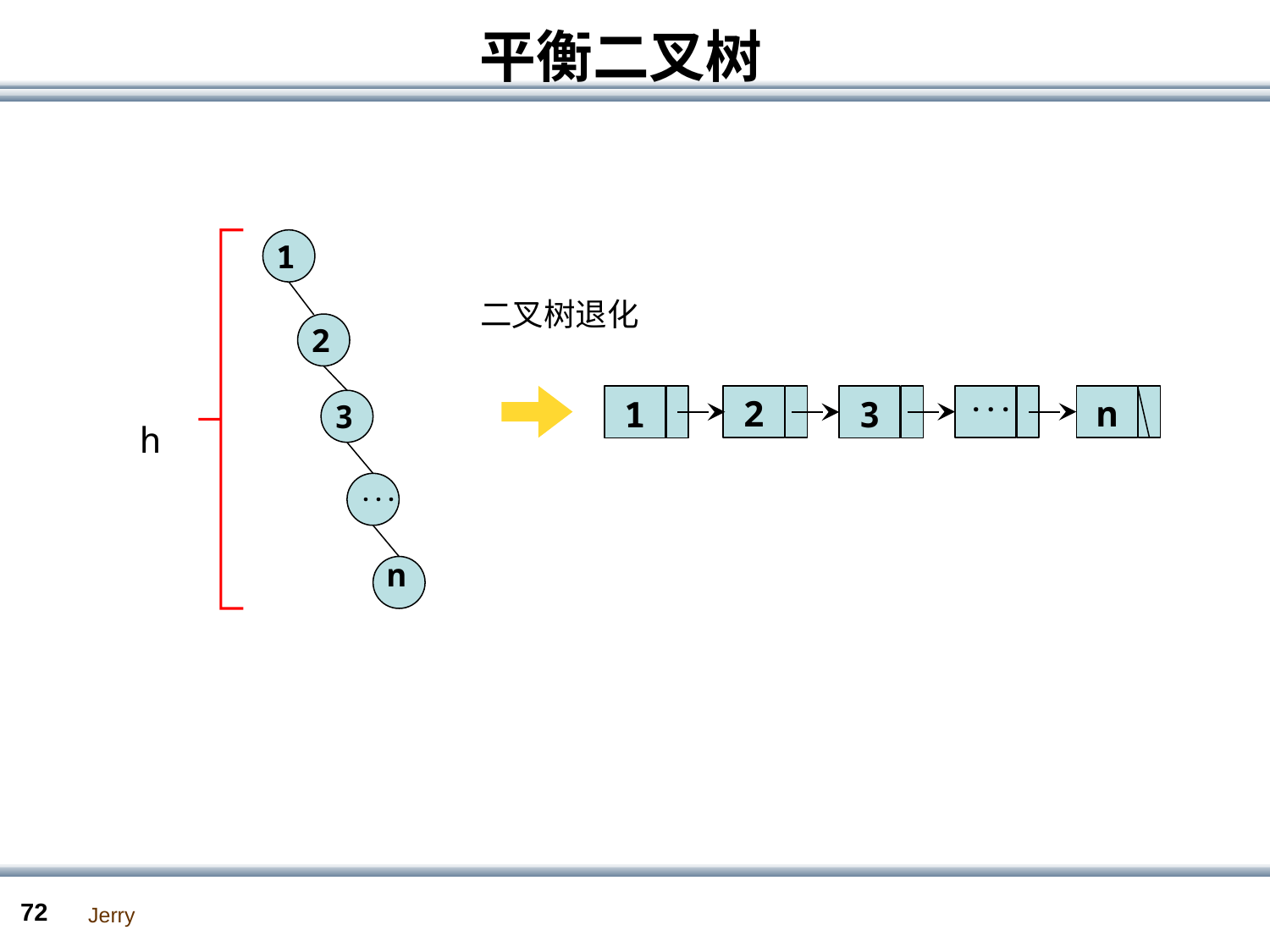

# 平衡二叉树

1
二叉树退化

2
...

2

n

1

3

3
h

...
n